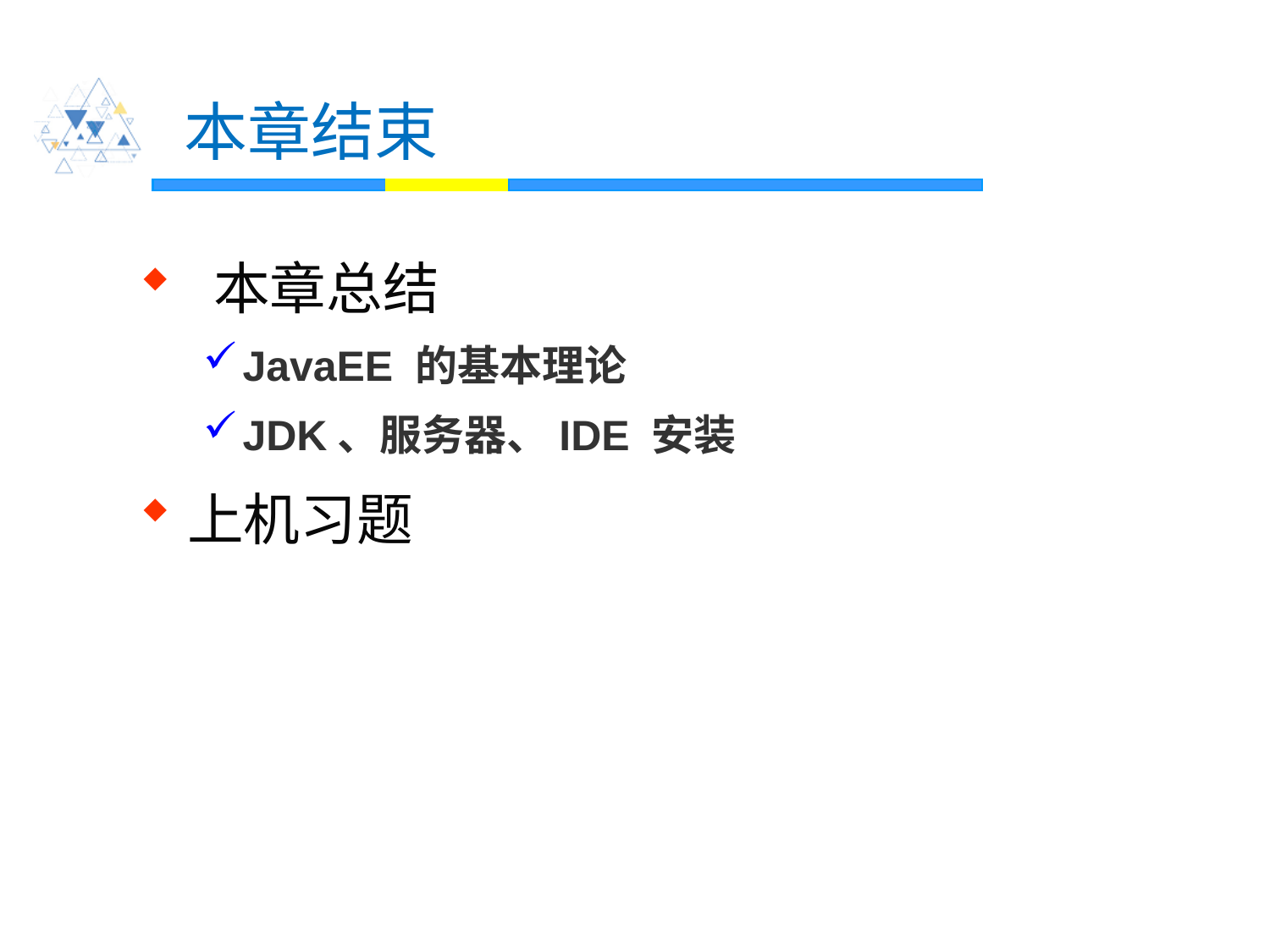

# 本章结束
 本章总结
JavaEE 的基本理论
JDK、服务器、IDE 安装
上机习题